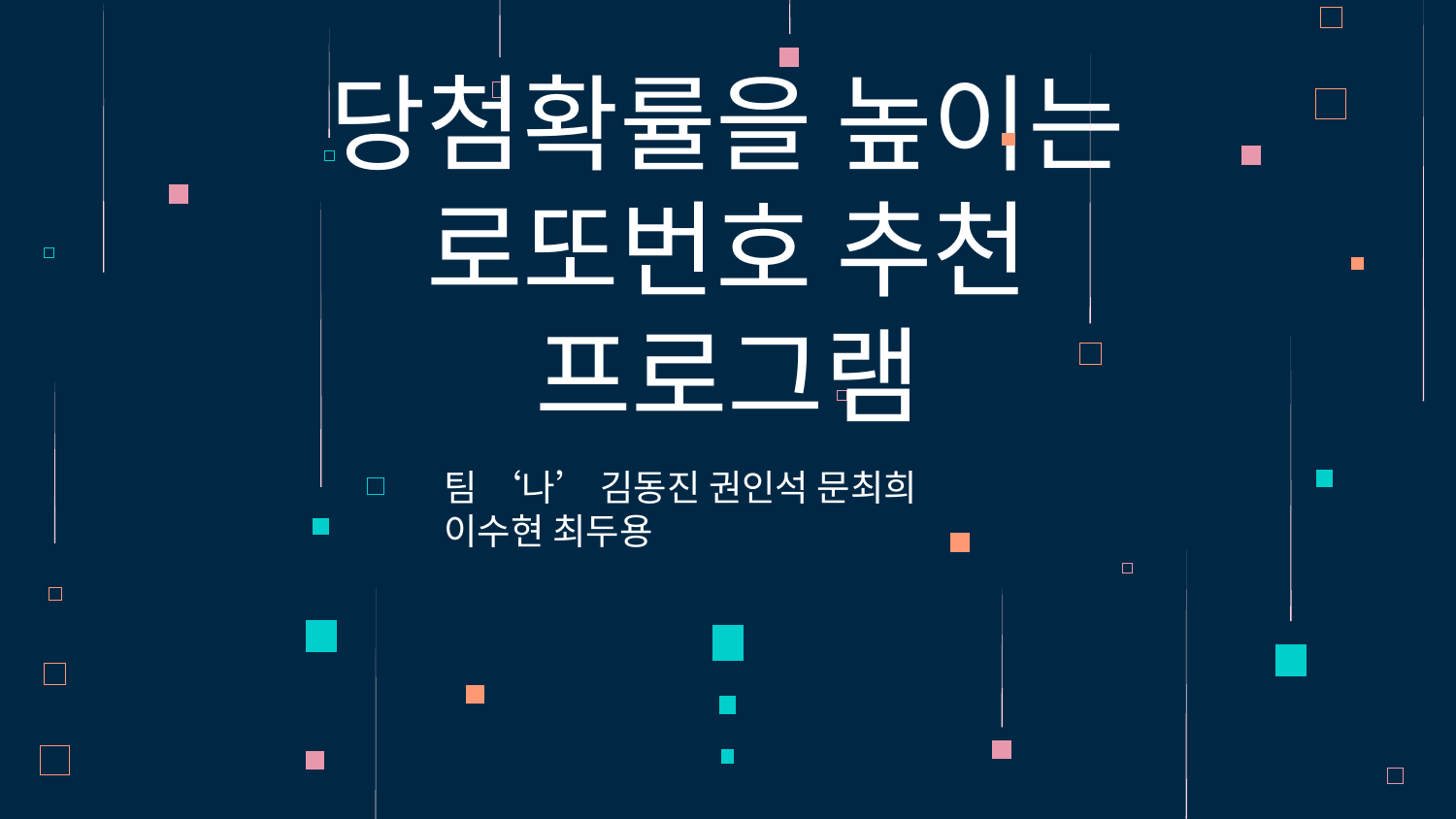

# 당첨확률을 높이는 로또번호 추천 프로그램

팀 ‘나’ 김동진 권인석 문최희 이수현 최두용